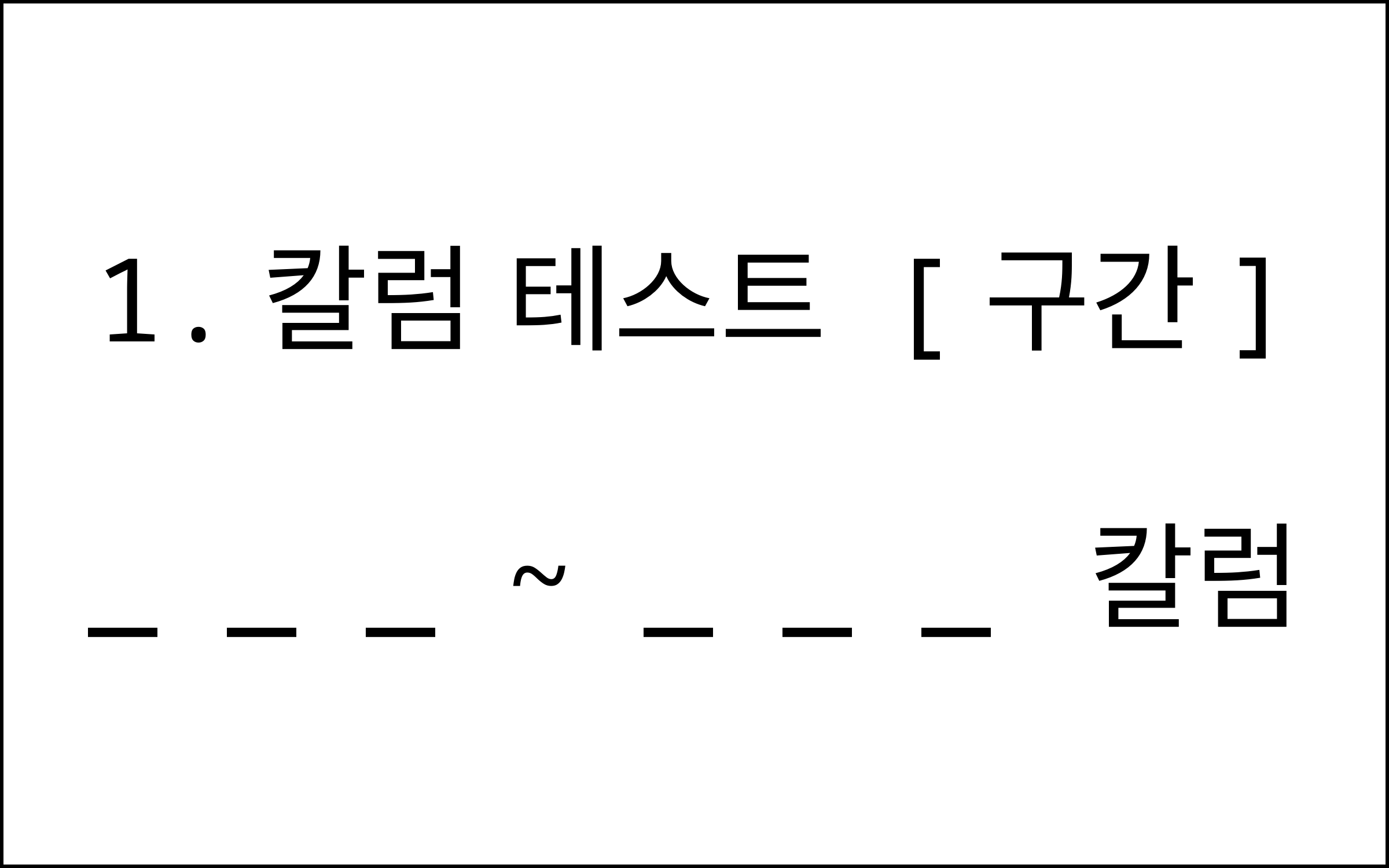

1.칼럼 테스트 [구간]

_ _ _ ~ _ _ _ 칼럼